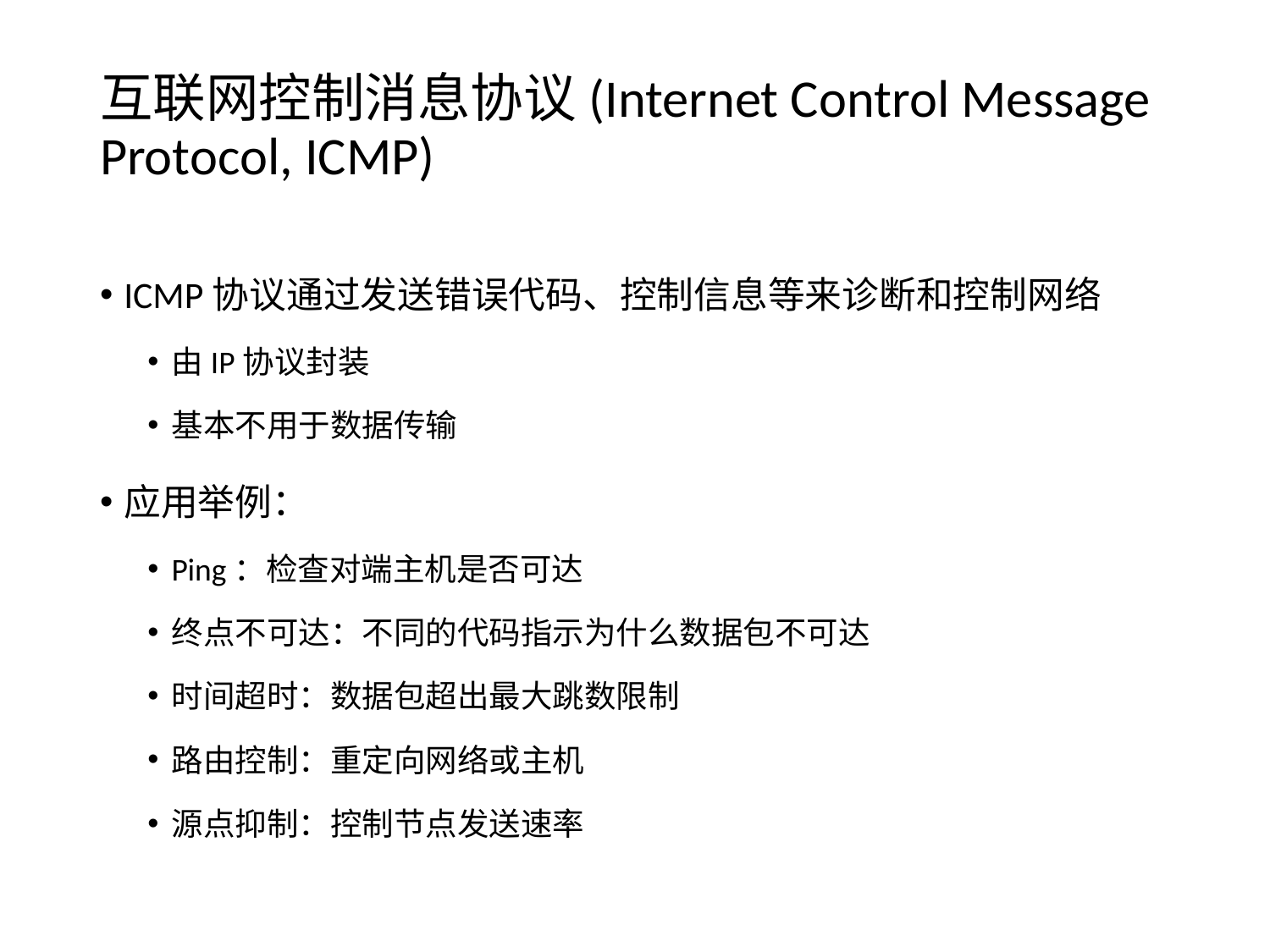

# 互联网控制消息协议(Internet Control Message Protocol, ICMP)
ICMP协议通过发送错误代码、控制信息等来诊断和控制网络
由IP协议封装
基本不用于数据传输
应用举例：
Ping：检查对端主机是否可达
终点不可达：不同的代码指示为什么数据包不可达
时间超时：数据包超出最大跳数限制
路由控制：重定向网络或主机
源点抑制：控制节点发送速率

29